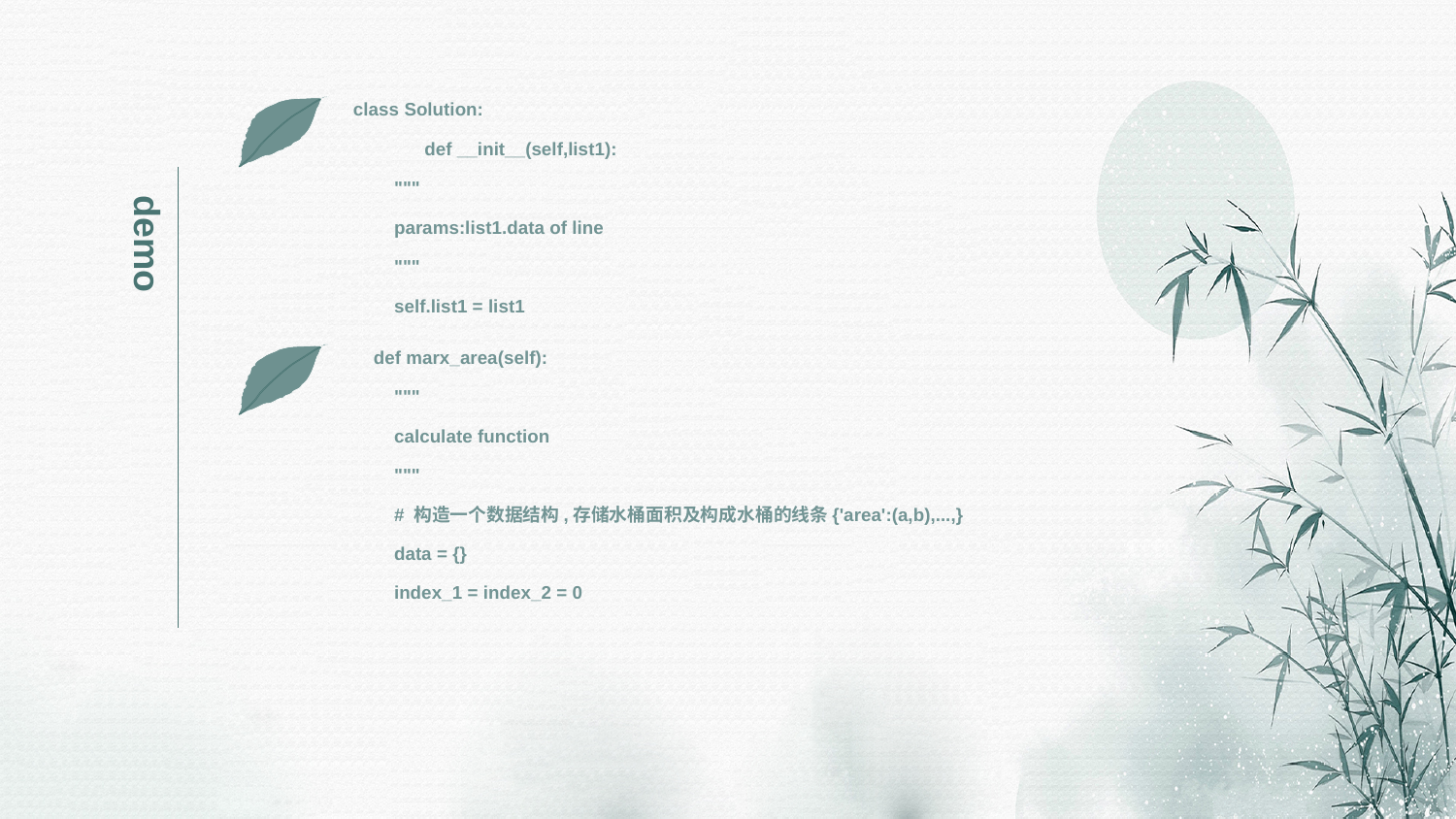

class Solution:
              def __init__(self,list1):
        """
        params:list1.data of line
        """
        self.list1 = list1

demo

    def marx_area(self):
        """
        calculate function
        """
        # 构造一个数据结构,存储水桶面积及构成水桶的线条{'area':(a,b),...,}
        data = {}
        index_1 = index_2 = 0